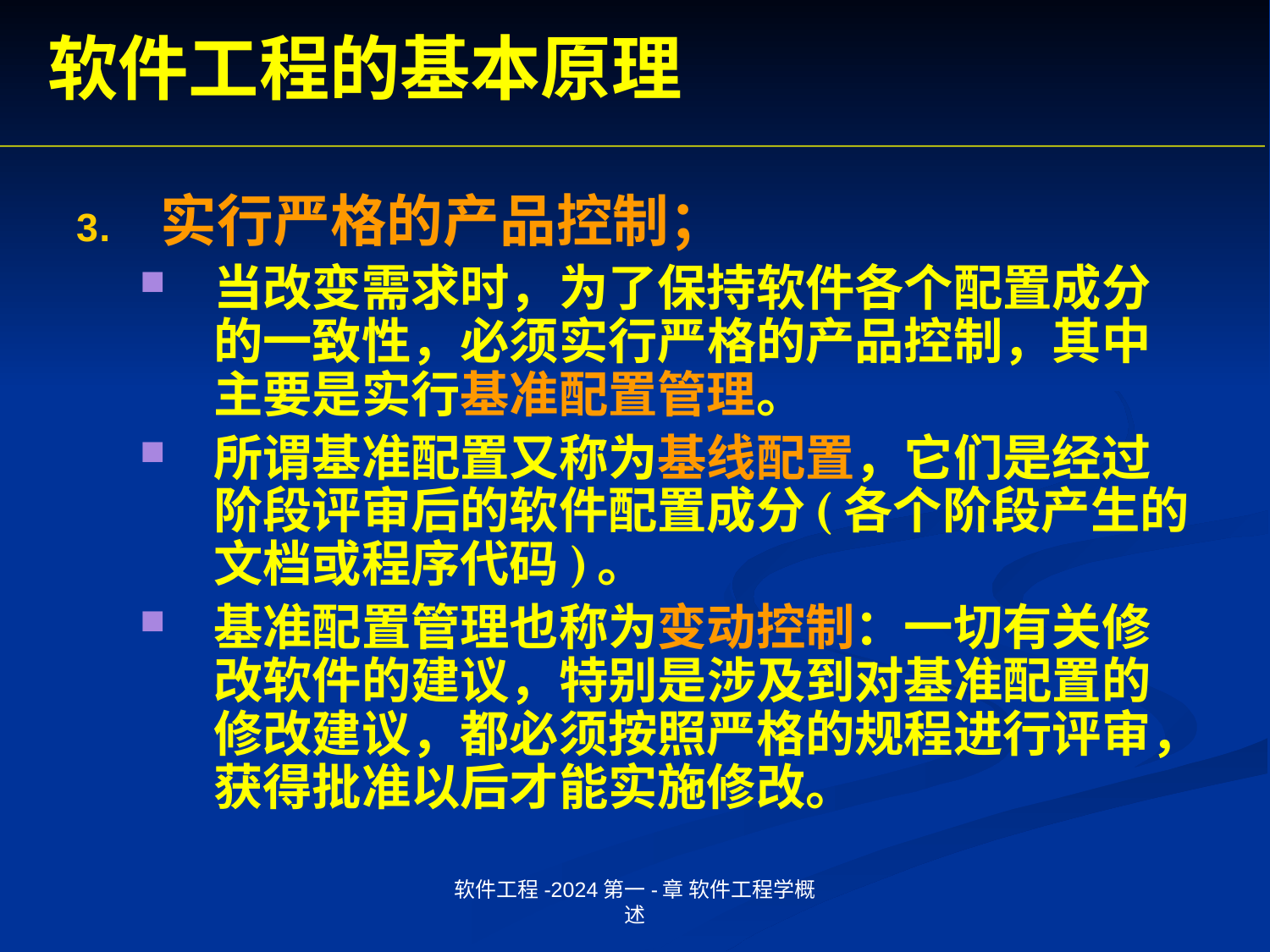

# 软件工程的基本原理

实行严格的产品控制；
当改变需求时，为了保持软件各个配置成分的一致性，必须实行严格的产品控制，其中主要是实行基准配置管理。
所谓基准配置又称为基线配置，它们是经过阶段评审后的软件配置成分(各个阶段产生的文档或程序代码)。
基准配置管理也称为变动控制：一切有关修改软件的建议，特别是涉及到对基准配置的修改建议，都必须按照严格的规程进行评审，获得批准以后才能实施修改。
软件工程-2024第一-章 软件工程学概述
48